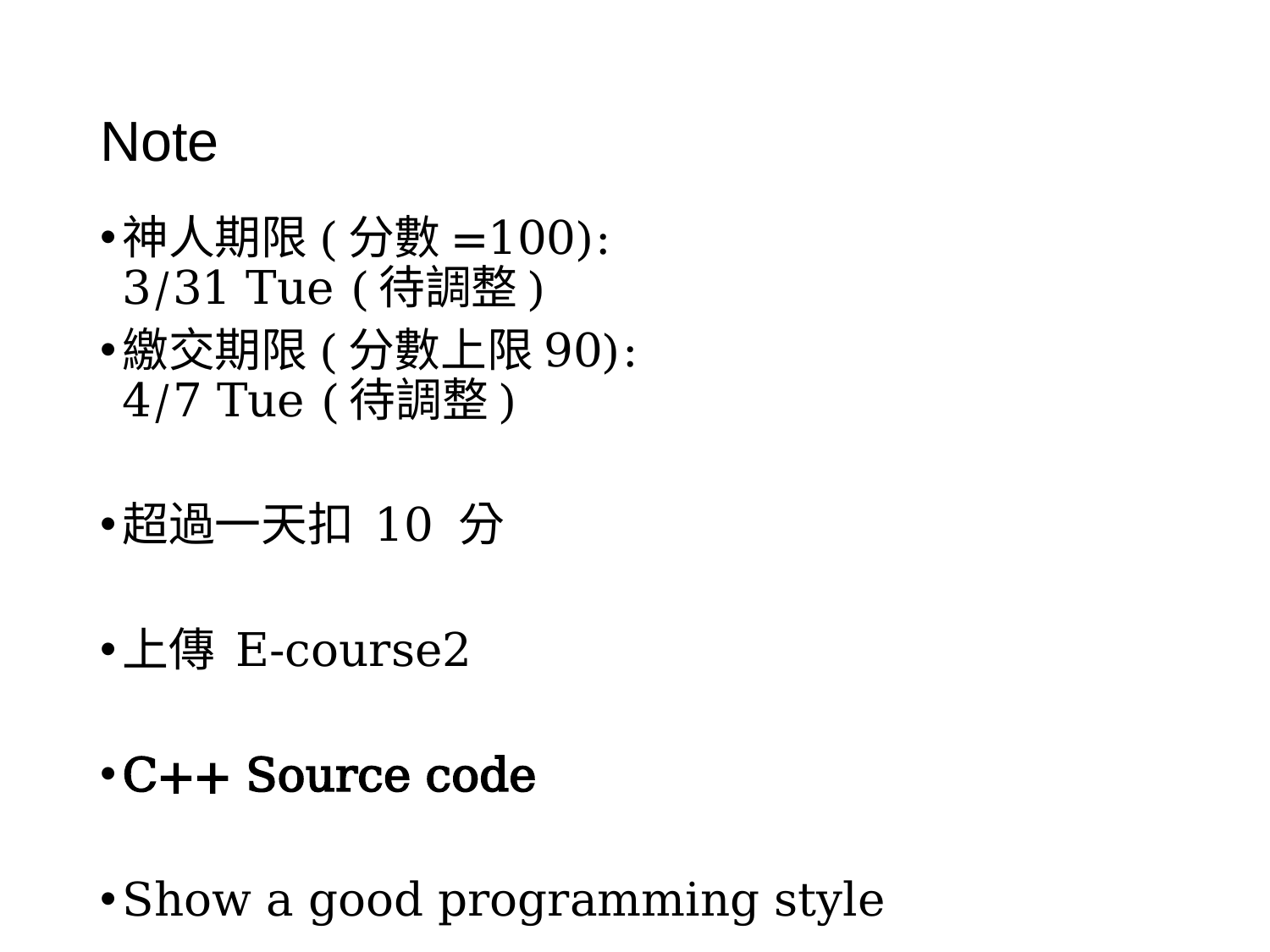

# Note
神人期限(分數=100):
3/31 Tue (待調整)
繳交期限(分數上限90):
4/7 Tue (待調整)

超過一天扣 10 分

上傳 E-course2

C++ Source code

Show a good programming style